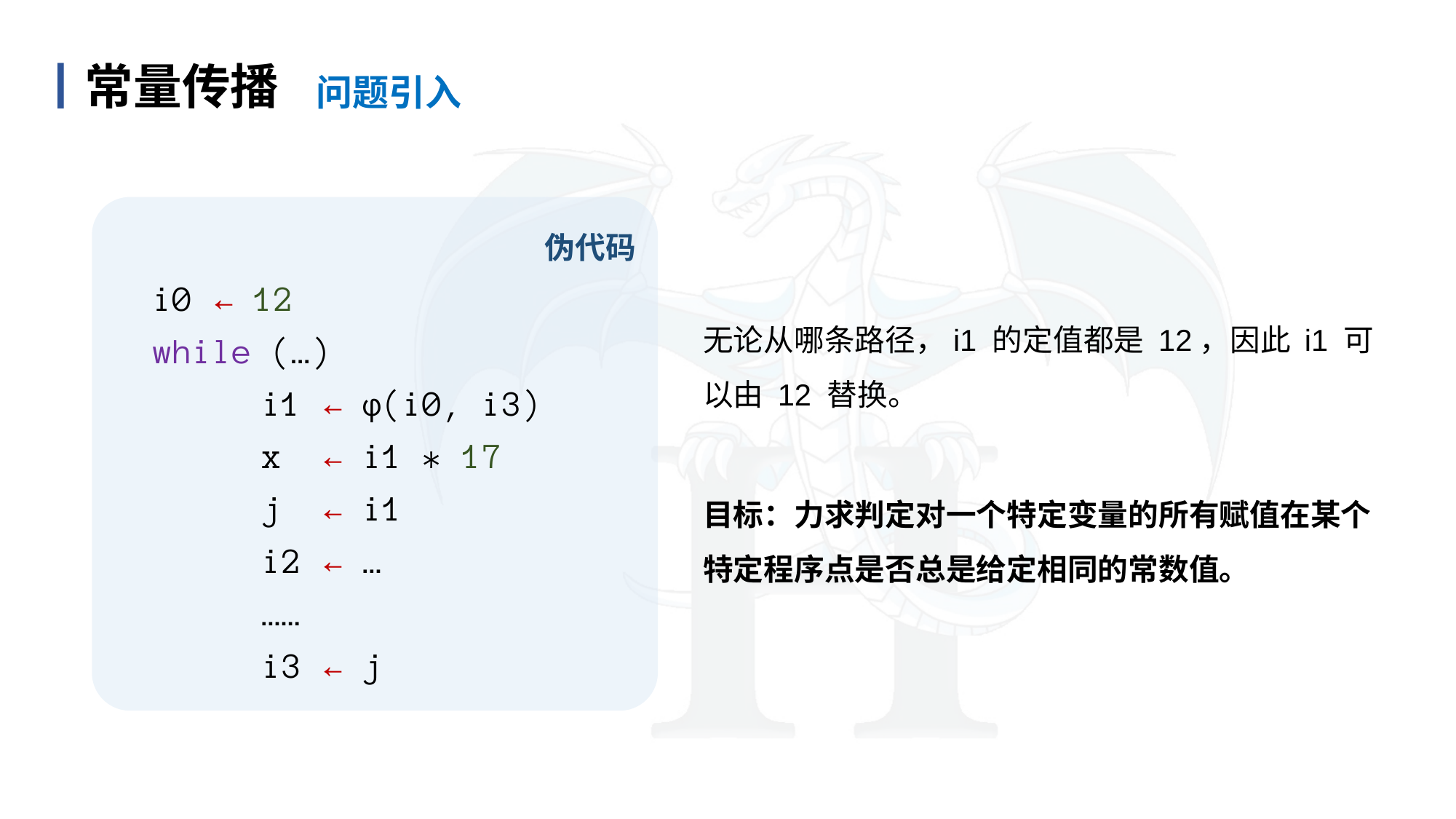

问题引入
丨常量传播
目 录
content
  伪代码
  i0 ← 12
  while (…)
	  i1 ← φ(i0, i3)
	  x  ← i1 * 17
	  j  ← i1
	  i2 ← …
	  ……
	  i3 ← j
无论从哪条路径，i1 的定值都是 12，因此 i1 可以由 12 替换。

目标：力求判定对一个特定变量的所有赋值在某个特定程序点是否总是给定相同的常数值。